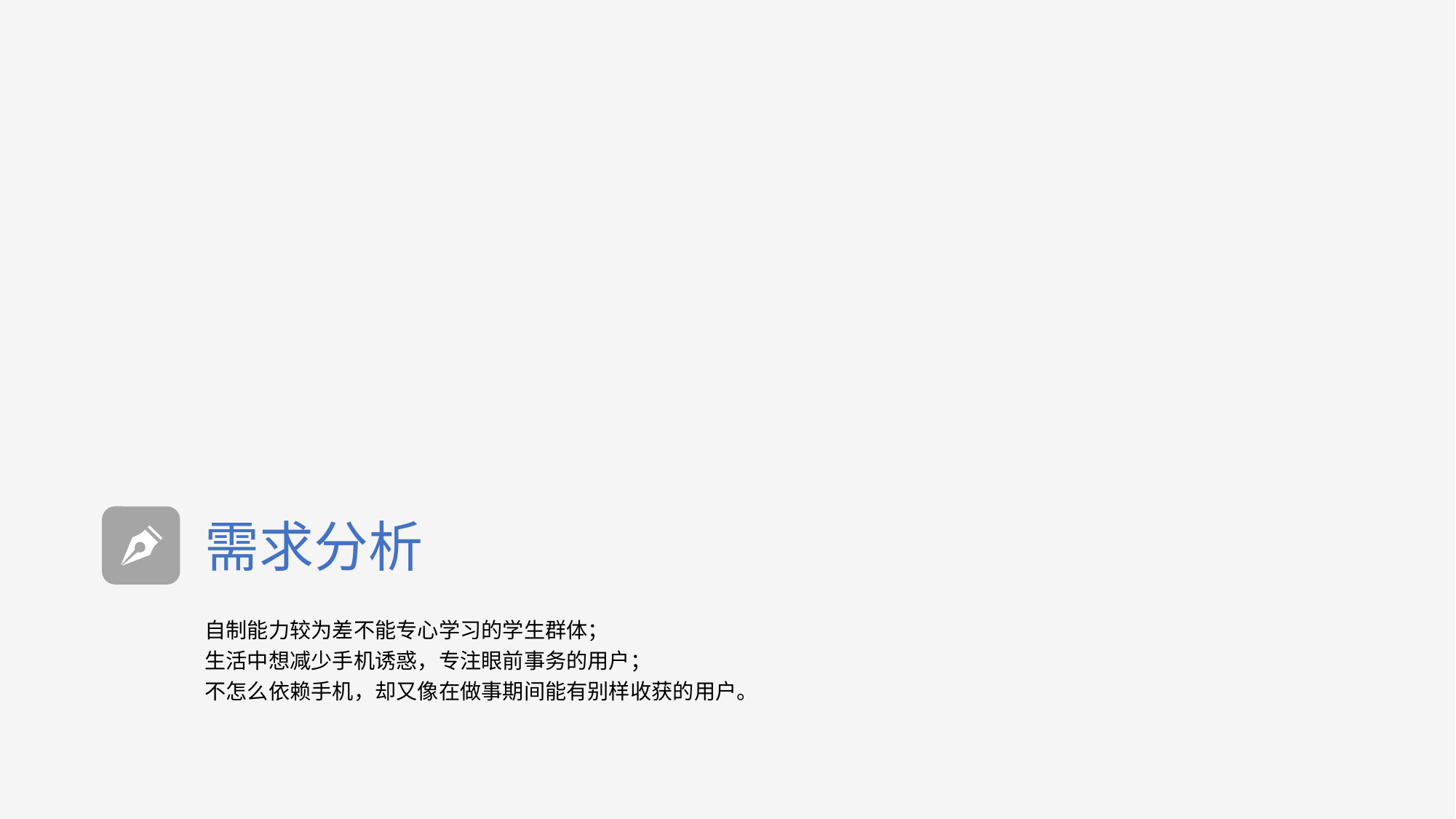

需求分析
自制能力较为差不能专心学习的学生群体；
生活中想减少手机诱惑，专注眼前事务的用户；
不怎么依赖手机，却又像在做事期间能有别样收获的用户。